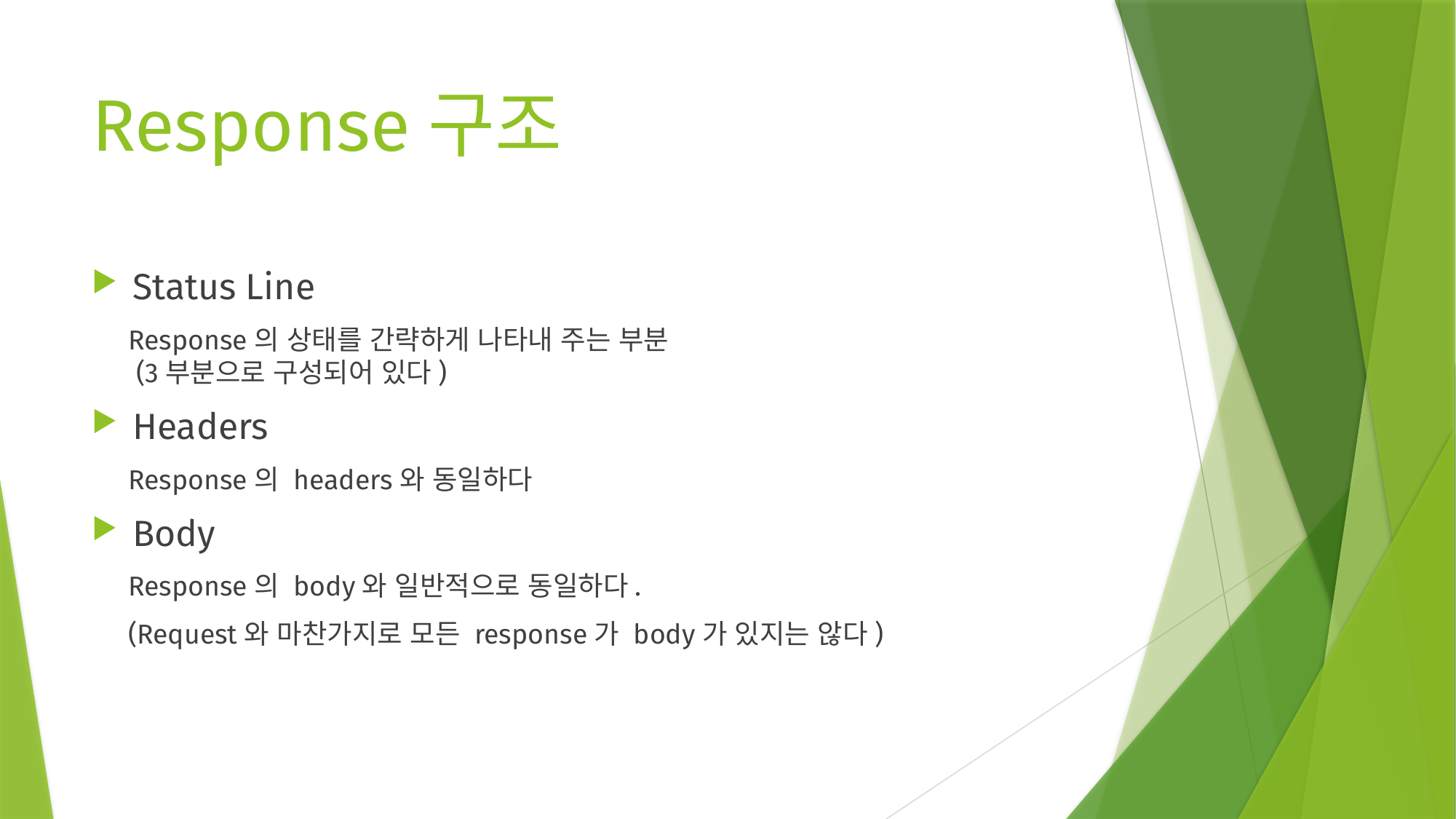

# Response구조
Status Line
     Response의 상태를 간략하게 나타내 주는 부분
     (3부분으로 구성되어 있다)
Headers
     Response의 headers와 동일하다
Body
     Response의 body와 일반적으로 동일하다.
     (Request와 마찬가지로 모든 response가 body가 있지는 않다)